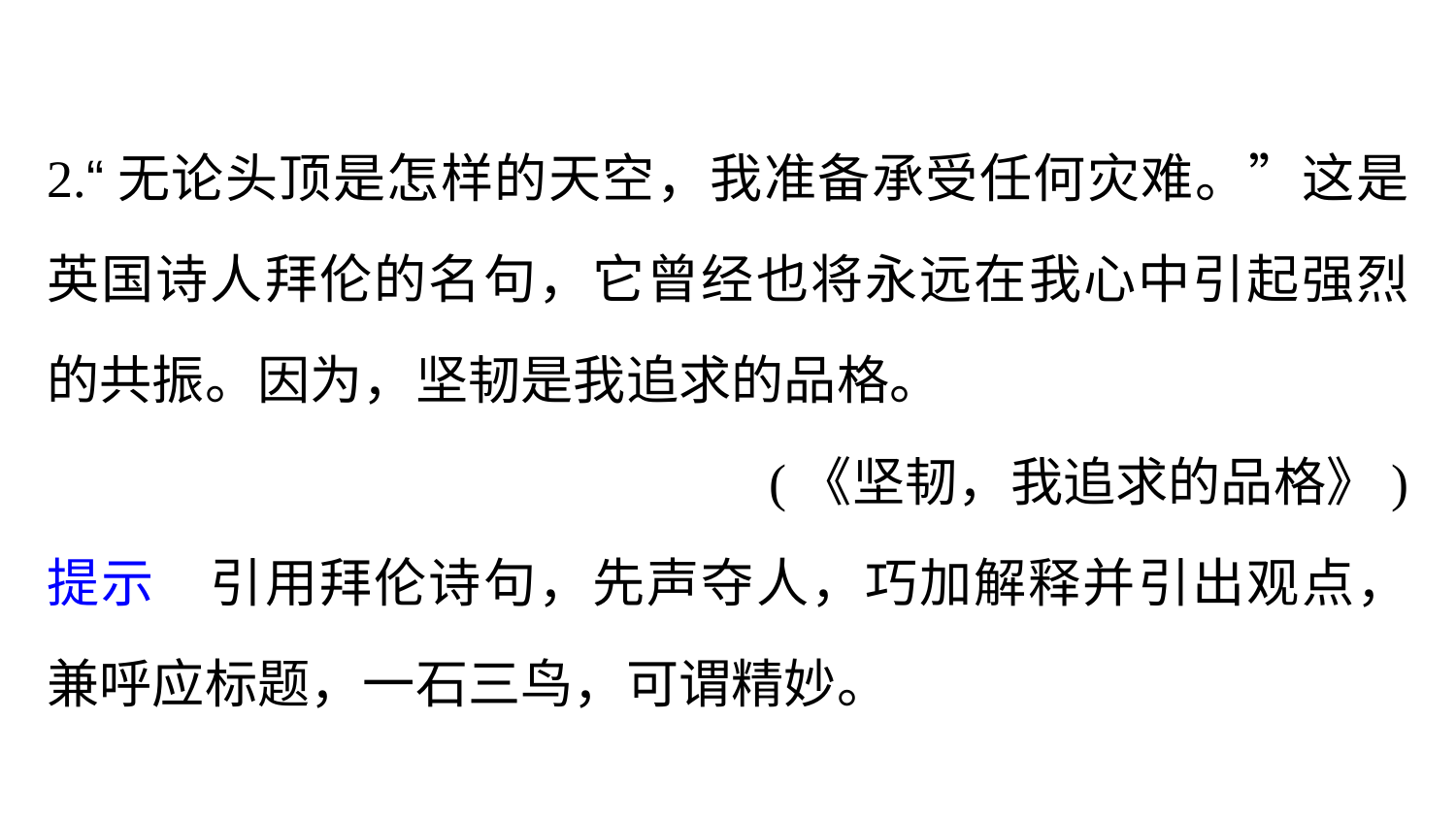

2.“无论头顶是怎样的天空，我准备承受任何灾难。”这是英国诗人拜伦的名句，它曾经也将永远在我心中引起强烈的共振。因为，坚韧是我追求的品格。
(《坚韧，我追求的品格》)
提示　引用拜伦诗句，先声夺人，巧加解释并引出观点，兼呼应标题，一石三鸟，可谓精妙。